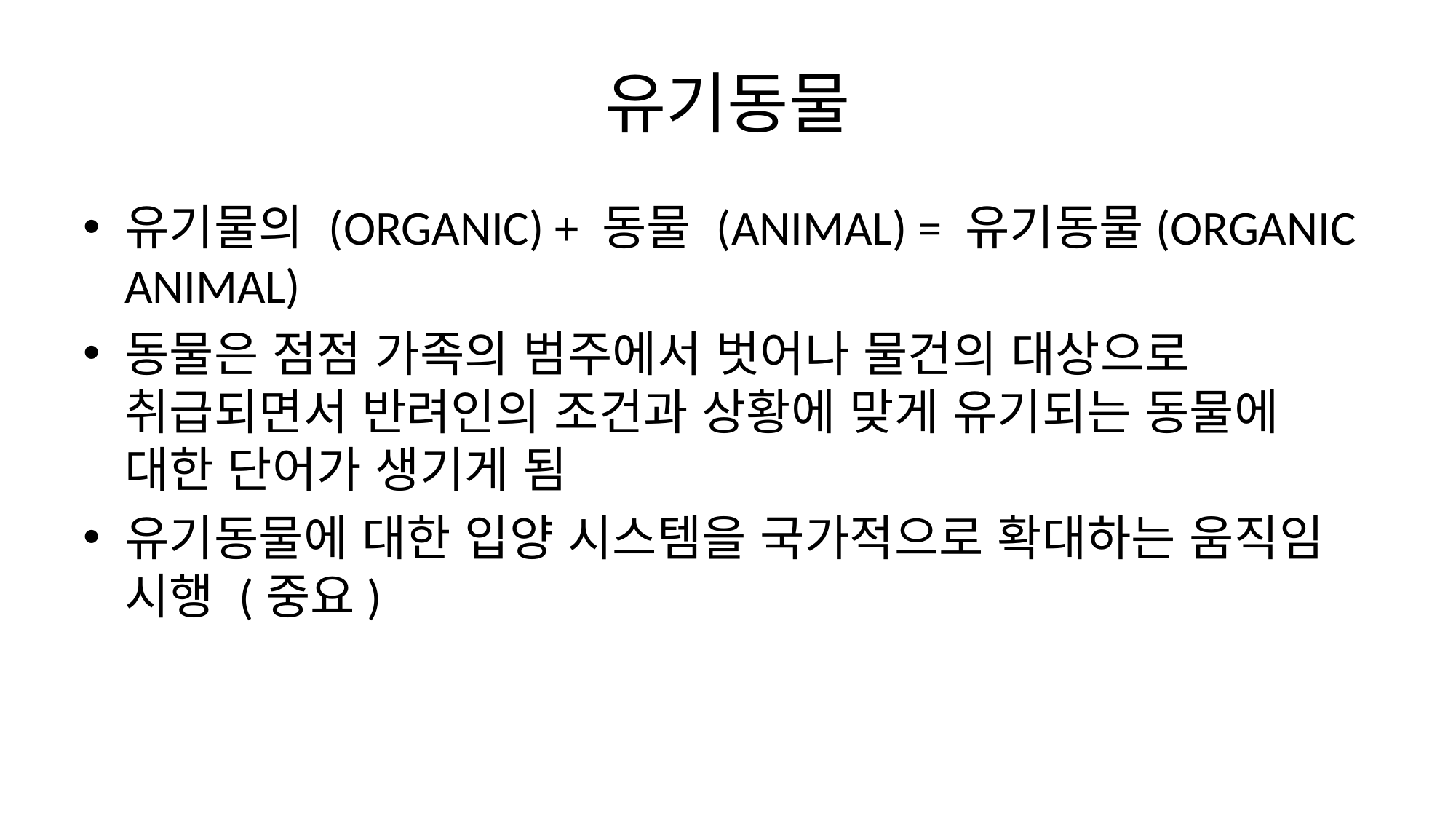

# 유기동물
유기물의 (ORGANIC) + 동물 (ANIMAL) = 유기동물(ORGANIC ANIMAL)
동물은 점점 가족의 범주에서 벗어나 물건의 대상으로 취급되면서 반려인의 조건과 상황에 맞게 유기되는 동물에 대한 단어가 생기게 됨
유기동물에 대한 입양 시스템을 국가적으로 확대하는 움직임 시행 (중요)